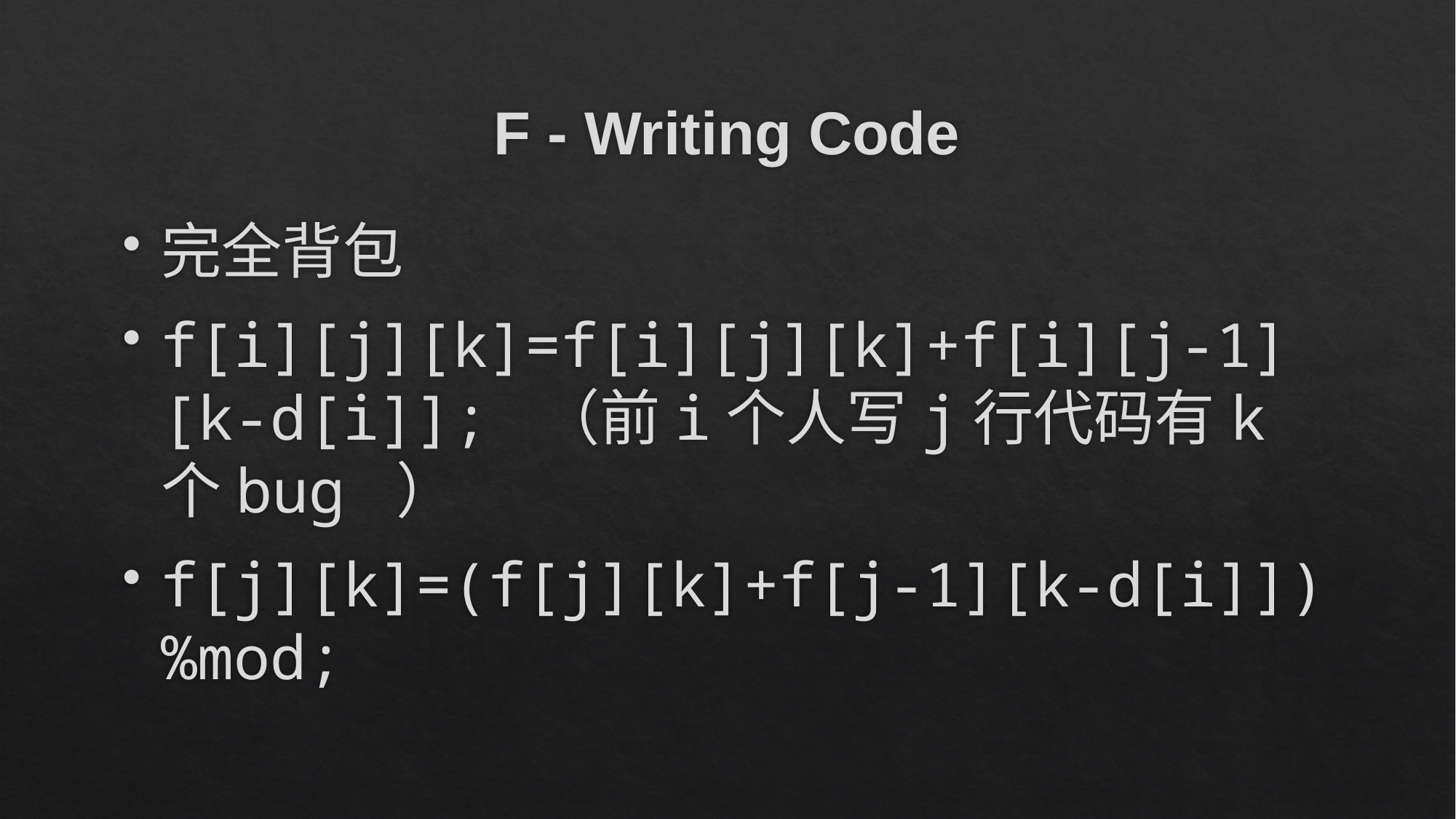

# F - Writing Code
完全背包
f[i][j][k]=f[i][j][k]+f[i][j-1][k-d[i]]; （前i个人写j行代码有k个bug ）
f[j][k]=(f[j][k]+f[j-1][k-d[i]])%mod;